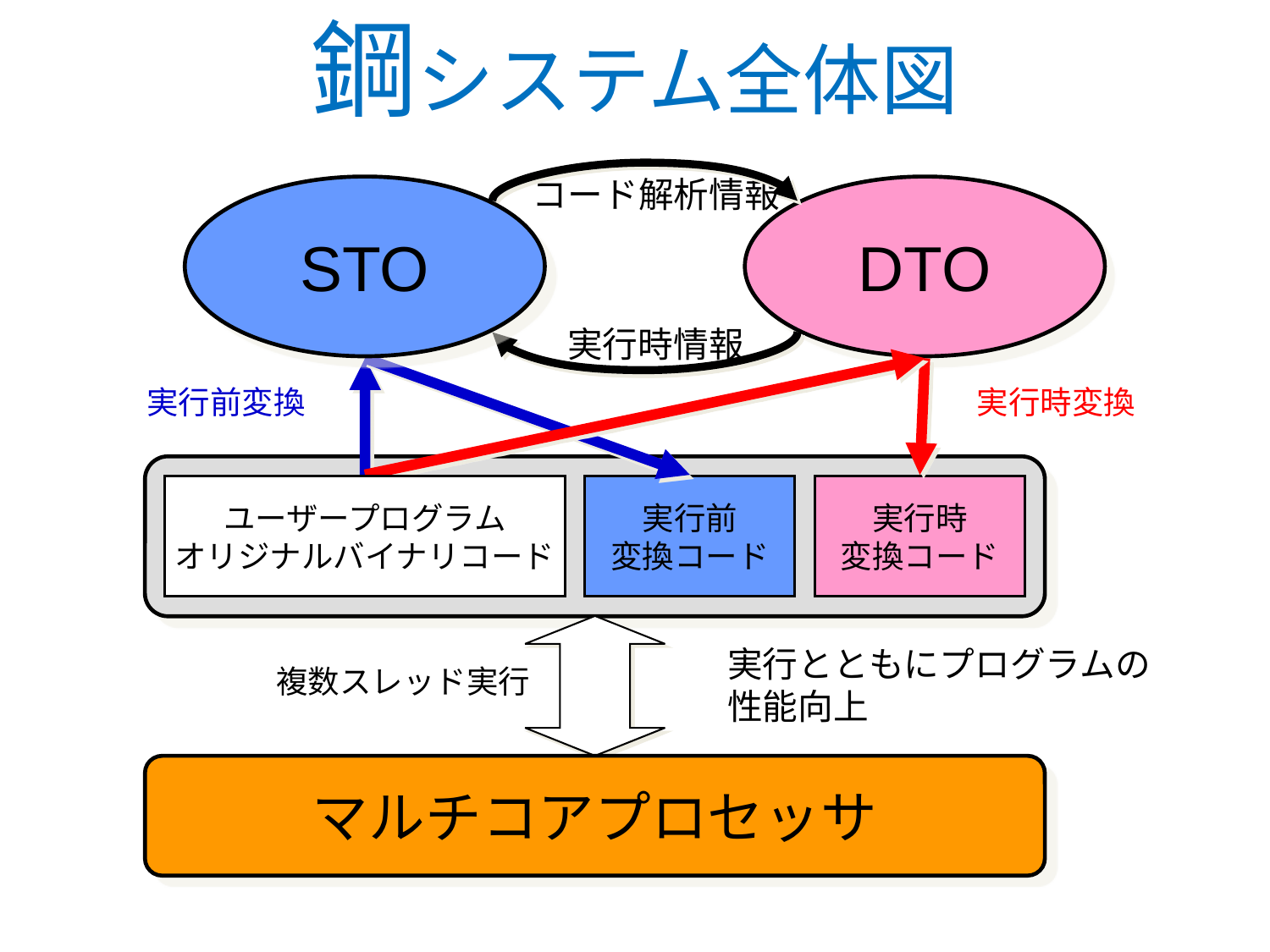

鋼システム全体図

コード解析情報
STO
DTO

実行時情報

実行前変換
実行時変換

ユーザープログラム
オリジナルバイナリコード
実行前
変換コード
実行時
変換コード

実行とともにプログラムの
性能向上
複数スレッド実行
マルチコアプロセッサ